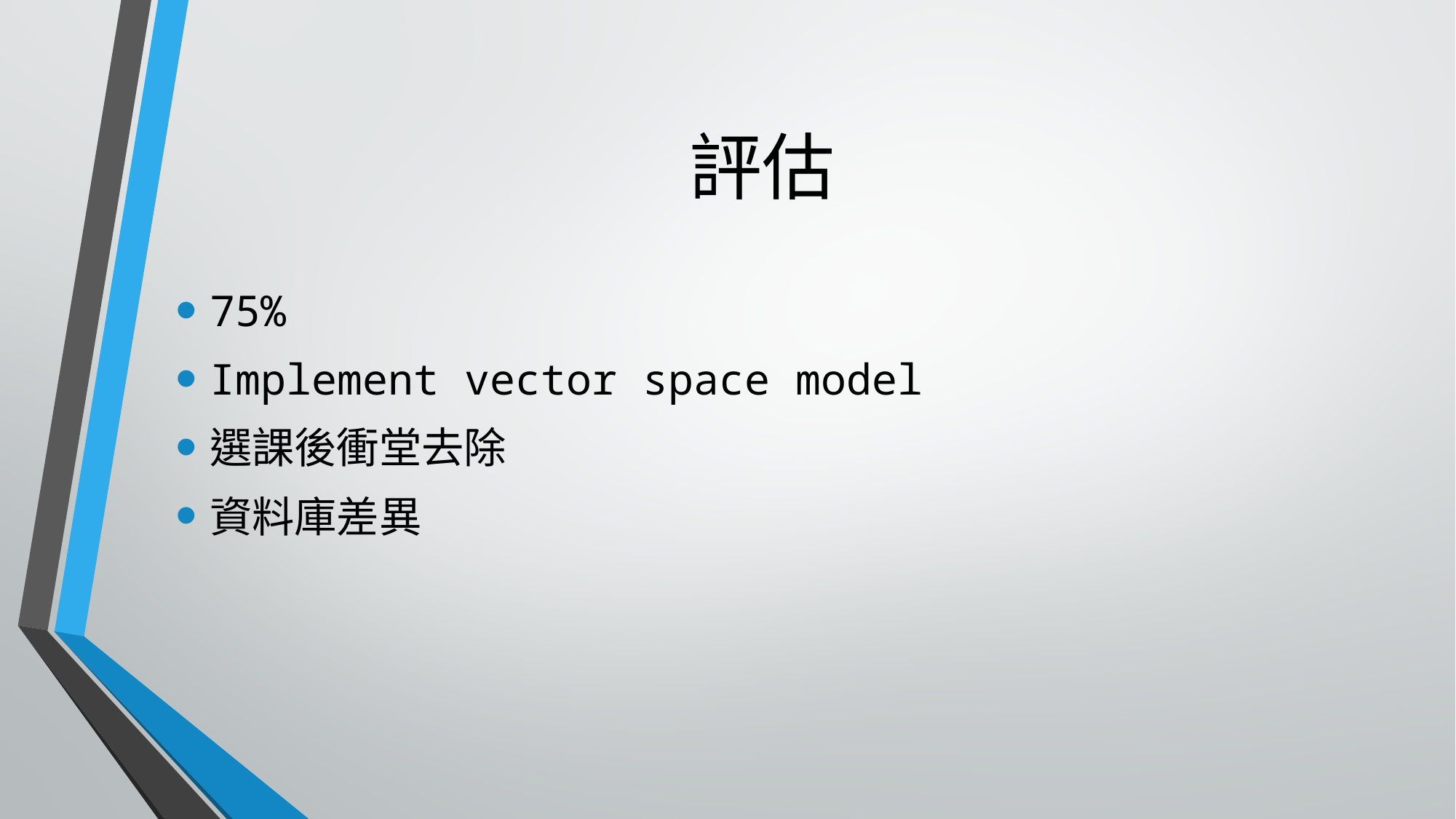

# 評估
75%
Implement vector space model
選課後衝堂去除
資料庫差異